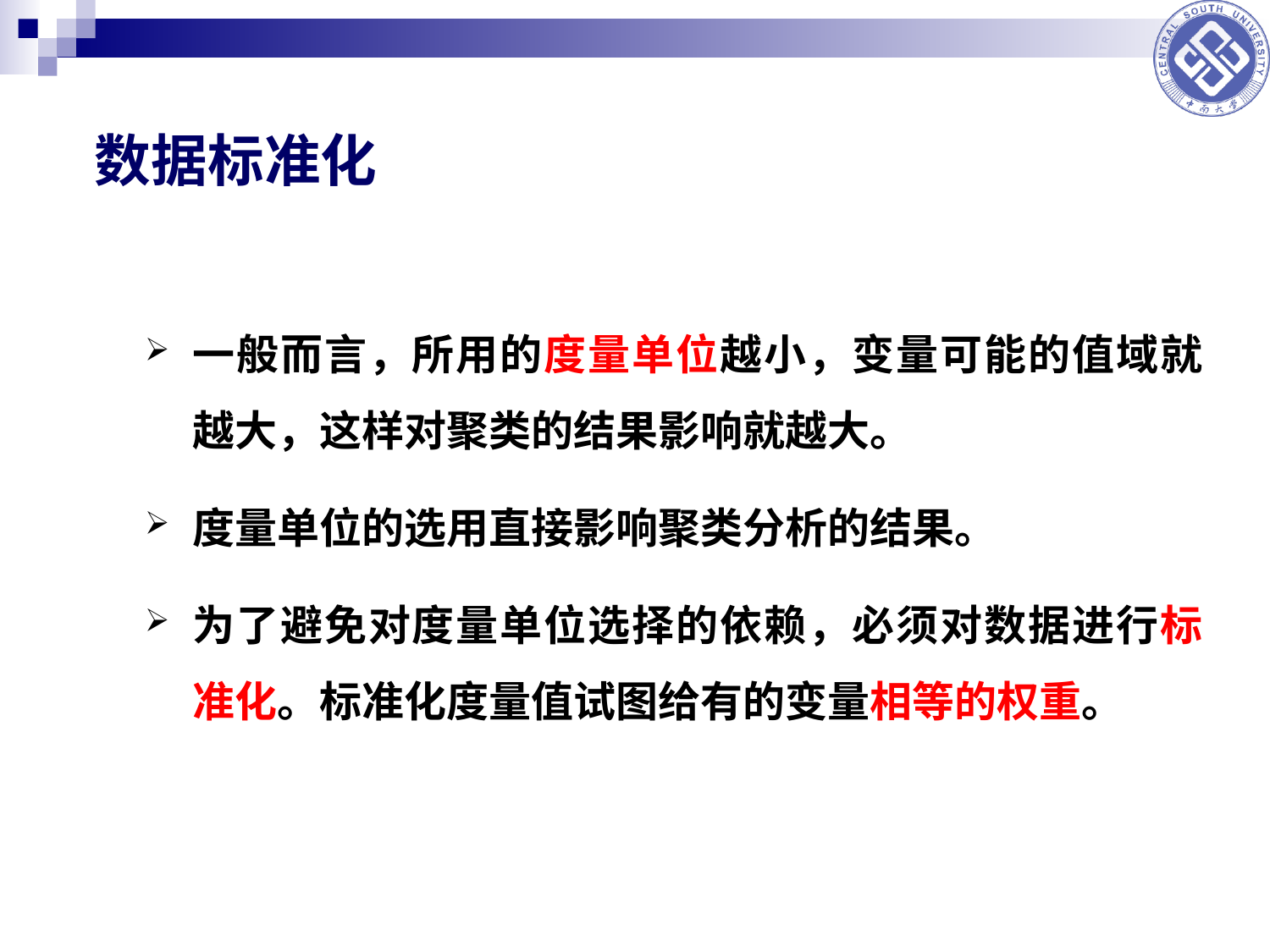

# 数据标准化
一般而言，所用的度量单位越小，变量可能的值域就越大，这样对聚类的结果影响就越大。
度量单位的选用直接影响聚类分析的结果。
为了避免对度量单位选择的依赖，必须对数据进行标准化。标准化度量值试图给有的变量相等的权重。